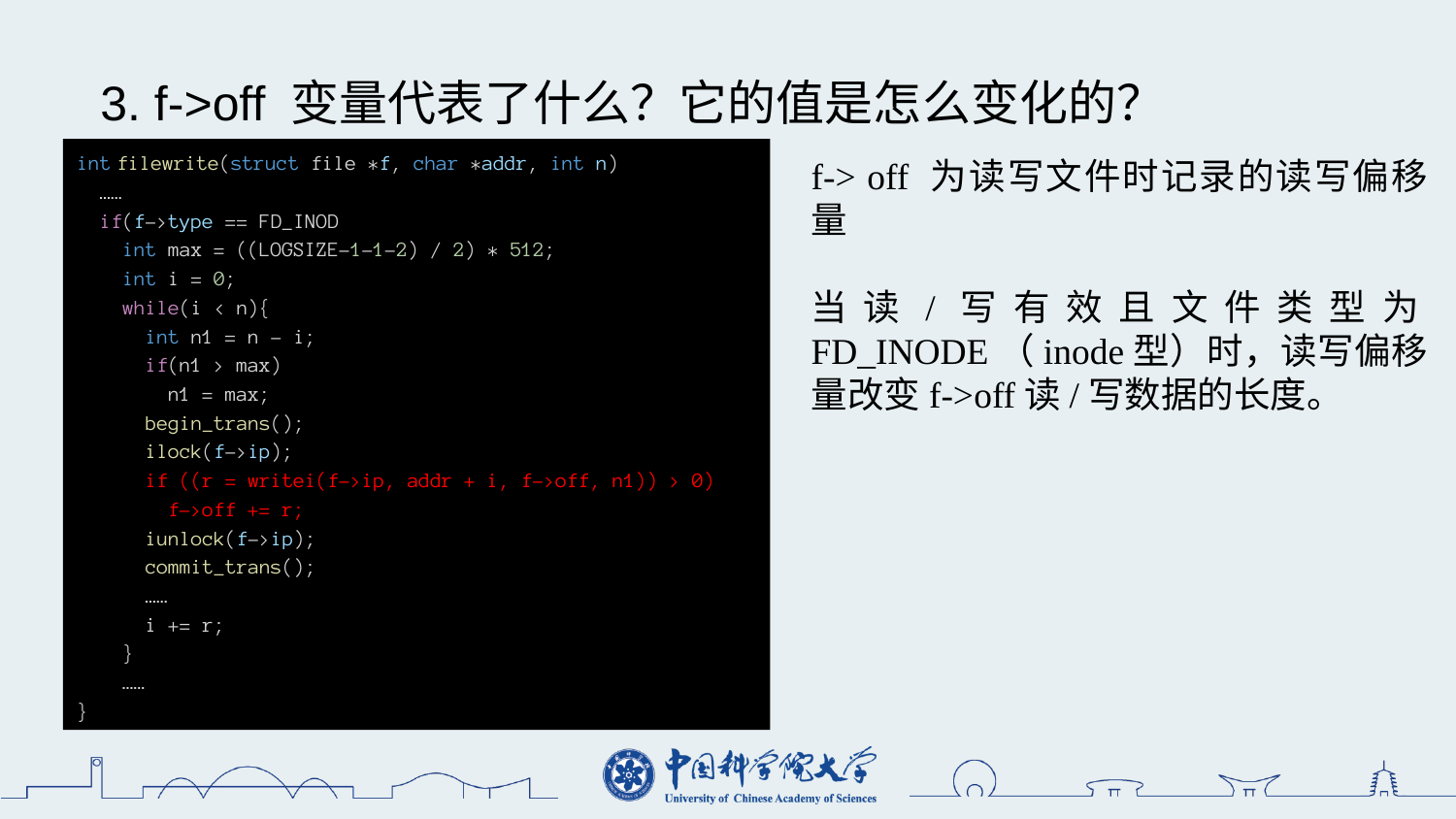

3. f->off 变量代表了什么？它的值是怎么变化的？
int filewrite(struct file *f, char *addr, int n)
  ……
  if(f->type == FD_INOD
    int max = ((LOGSIZE-1-1-2) / 2) * 512;
    int i = 0;
    while(i < n){
      int n1 = n - i;
      if(n1 > max)
        n1 = max;
      begin_trans();
      ilock(f->ip);
      if ((r = writei(f->ip, addr + i, f->off, n1)) > 0)
        f->off += r;
      iunlock(f->ip);
      commit_trans();
      ……
      i += r;
    }
    ……
}
f-> off 为读写文件时记录的读写偏移量

当读/写有效且文件类型为FD_INODE（inode型）时，读写偏移量改变f->off读/写数据的长度。